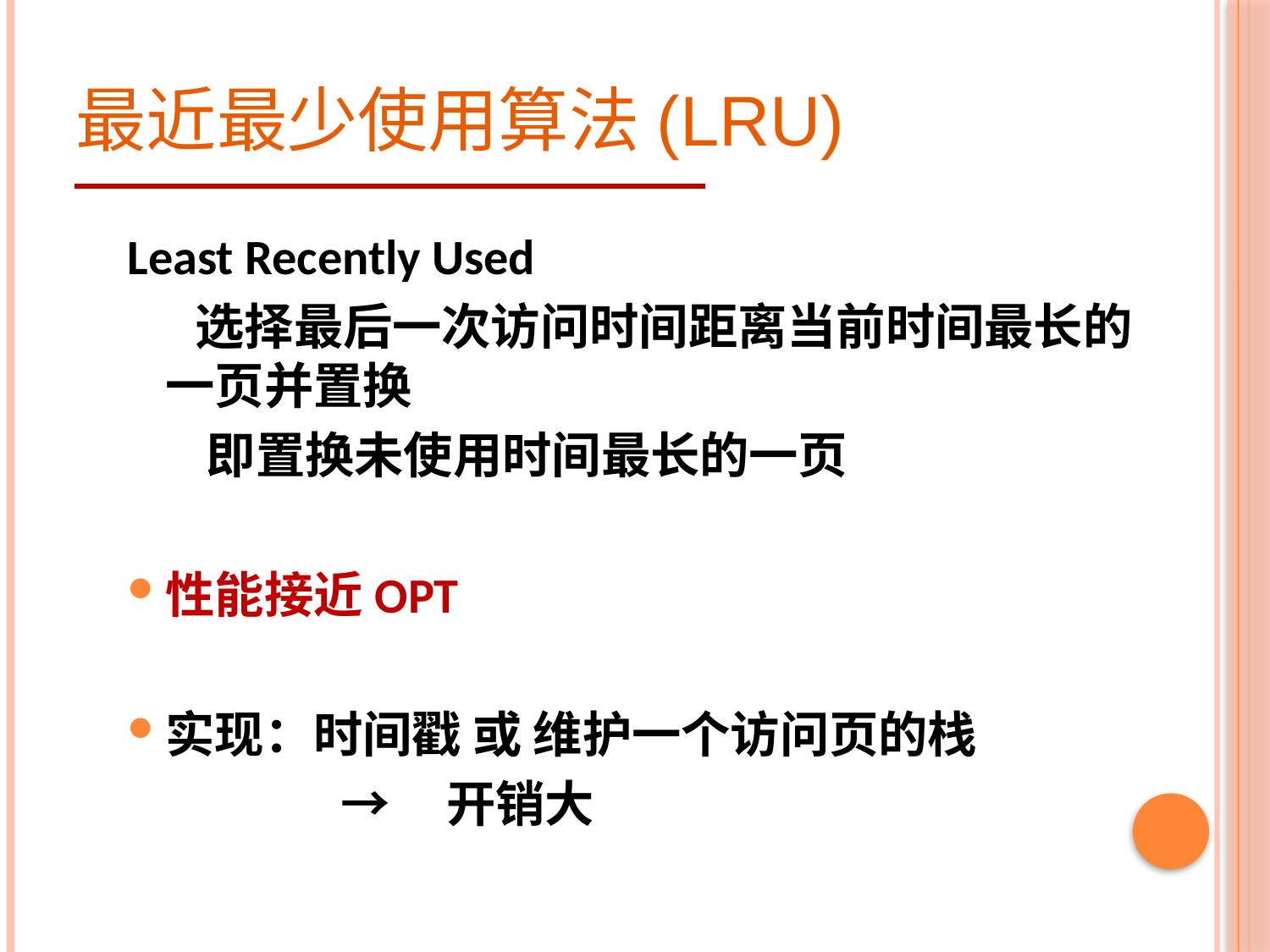

# 最近最少使用算法(LRU)
Least Recently Used
     选择最后一次访问时间距离当前时间最长的一页并置换
      即置换未使用时间最长的一页

性能接近OPT

实现：时间戳 或 维护一个访问页的栈
                   →    开销大